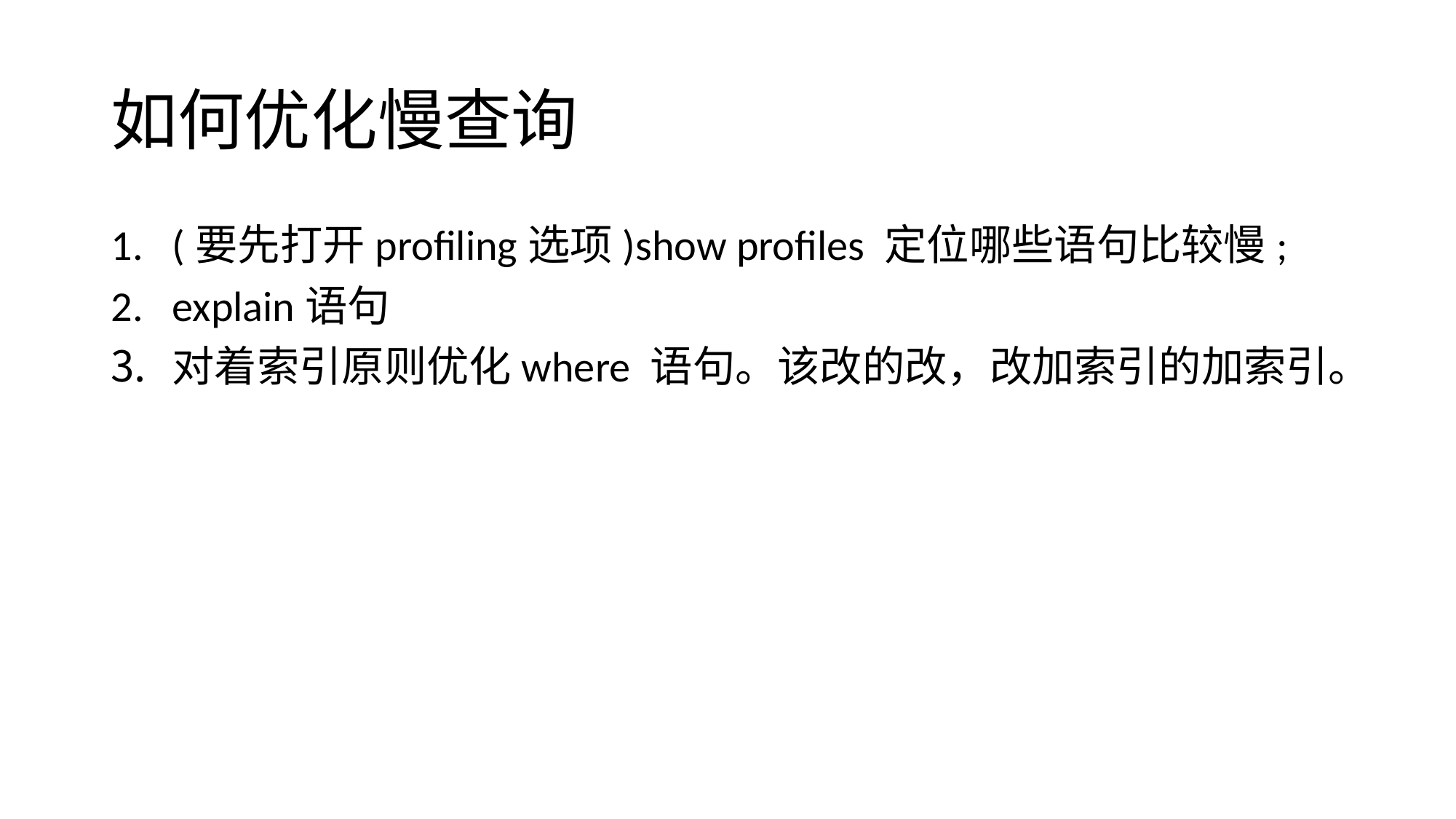

# 如何优化慢查询
(要先打开profiling选项)show profiles 定位哪些语句比较慢;
explain语句
对着索引原则优化where 语句。该改的改，改加索引的加索引。